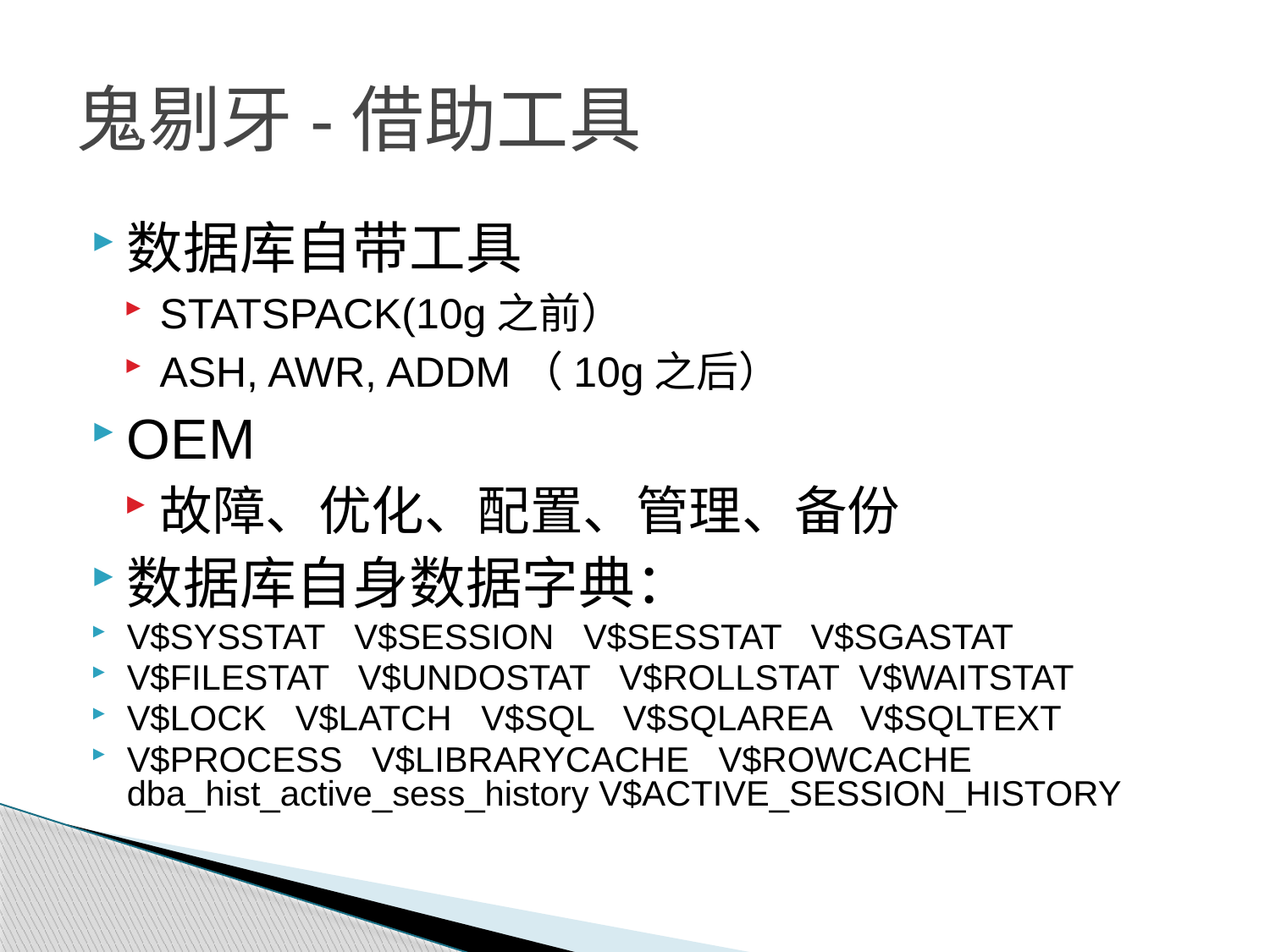

# 鬼剔牙-借助工具
数据库自带工具
STATSPACK(10g之前）
ASH, AWR, ADDM（10g之后）
OEM
故障、优化、配置、管理、备份
数据库自身数据字典：
V$SYSSTAT   V$SESSION   V$SESSTAT   V$SGASTAT
V$FILESTAT   V$UNDOSTAT   V$ROLLSTAT  V$WAITSTAT
V$LOCK   V$LATCH   V$SQL   V$SQLAREA   V$SQLTEXT
V$PROCESS   V$LIBRARYCACHE   V$ROWCACHE dba_hist_active_sess_history V$ACTIVE_SESSION_HISTORY